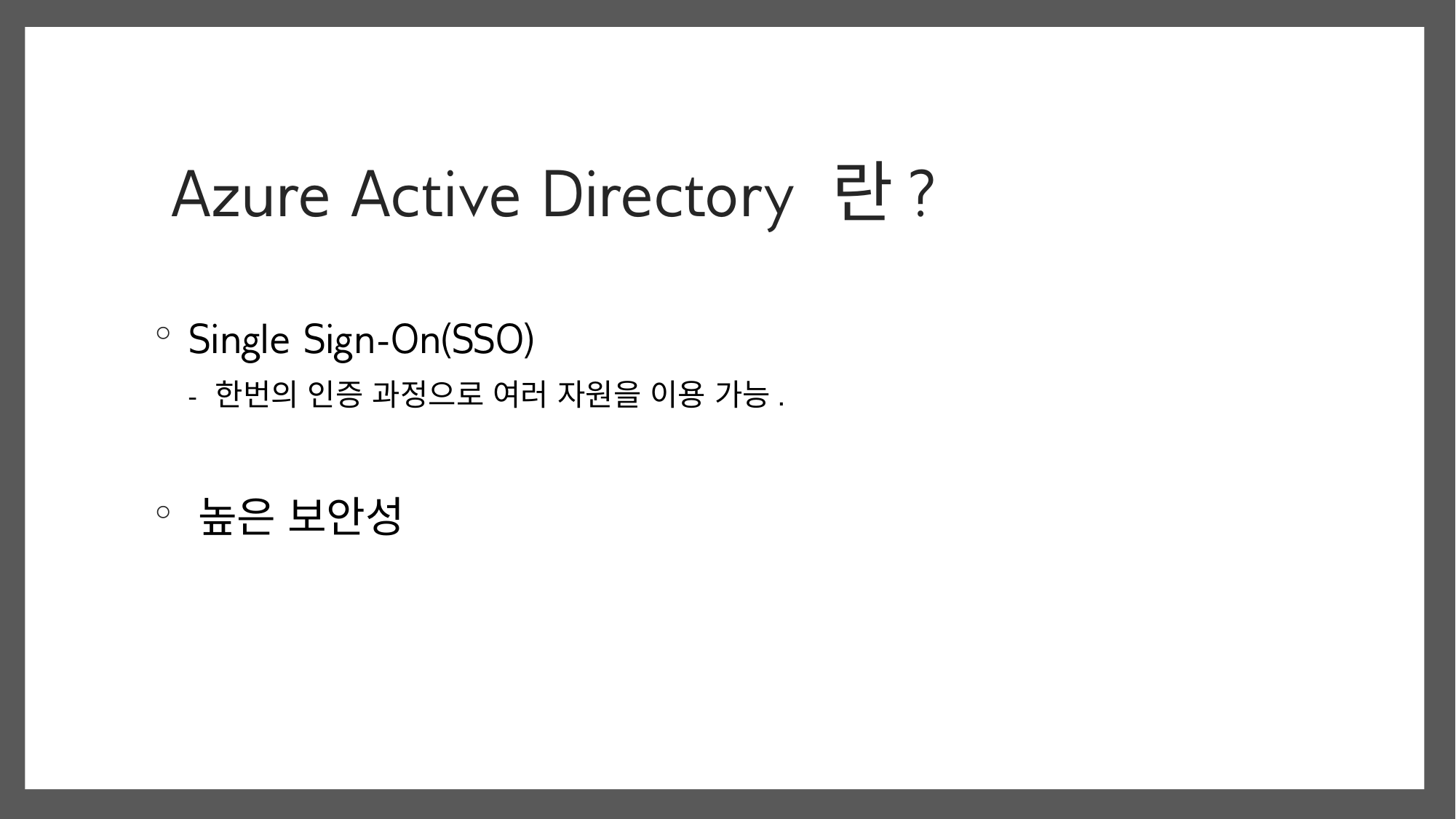

# Azure Active Directory 란?
 Single Sign-On(SSO)
    - 한번의 인증 과정으로 여러 자원을 이용 가능.

 높은 보안성